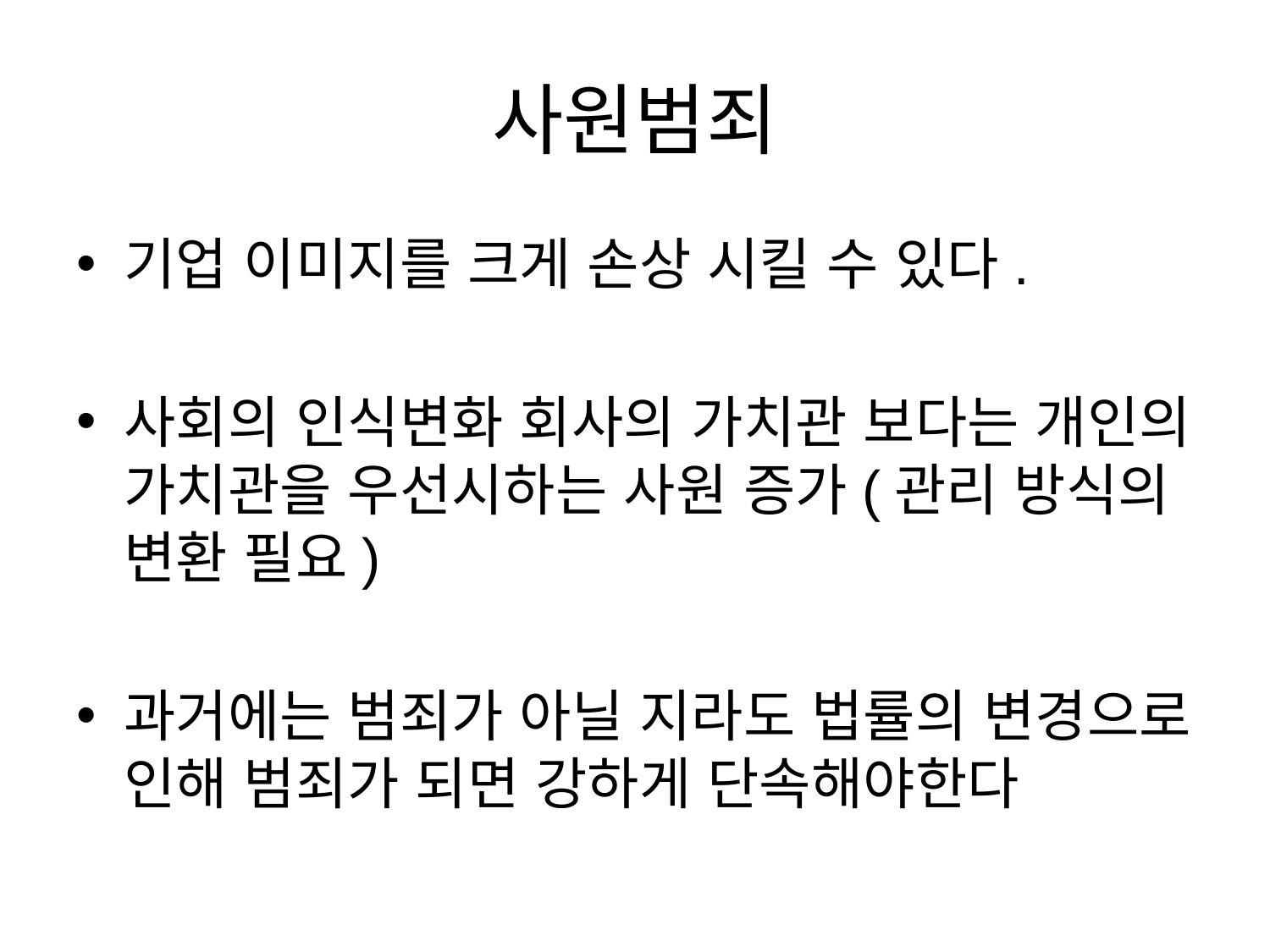

# 사원범죄
기업 이미지를 크게 손상 시킬 수 있다.

사회의 인식변화 회사의 가치관 보다는 개인의 가치관을 우선시하는 사원 증가(관리 방식의 변환 필요)

과거에는 범죄가 아닐 지라도 법률의 변경으로 인해 범죄가 되면 강하게 단속해야한다